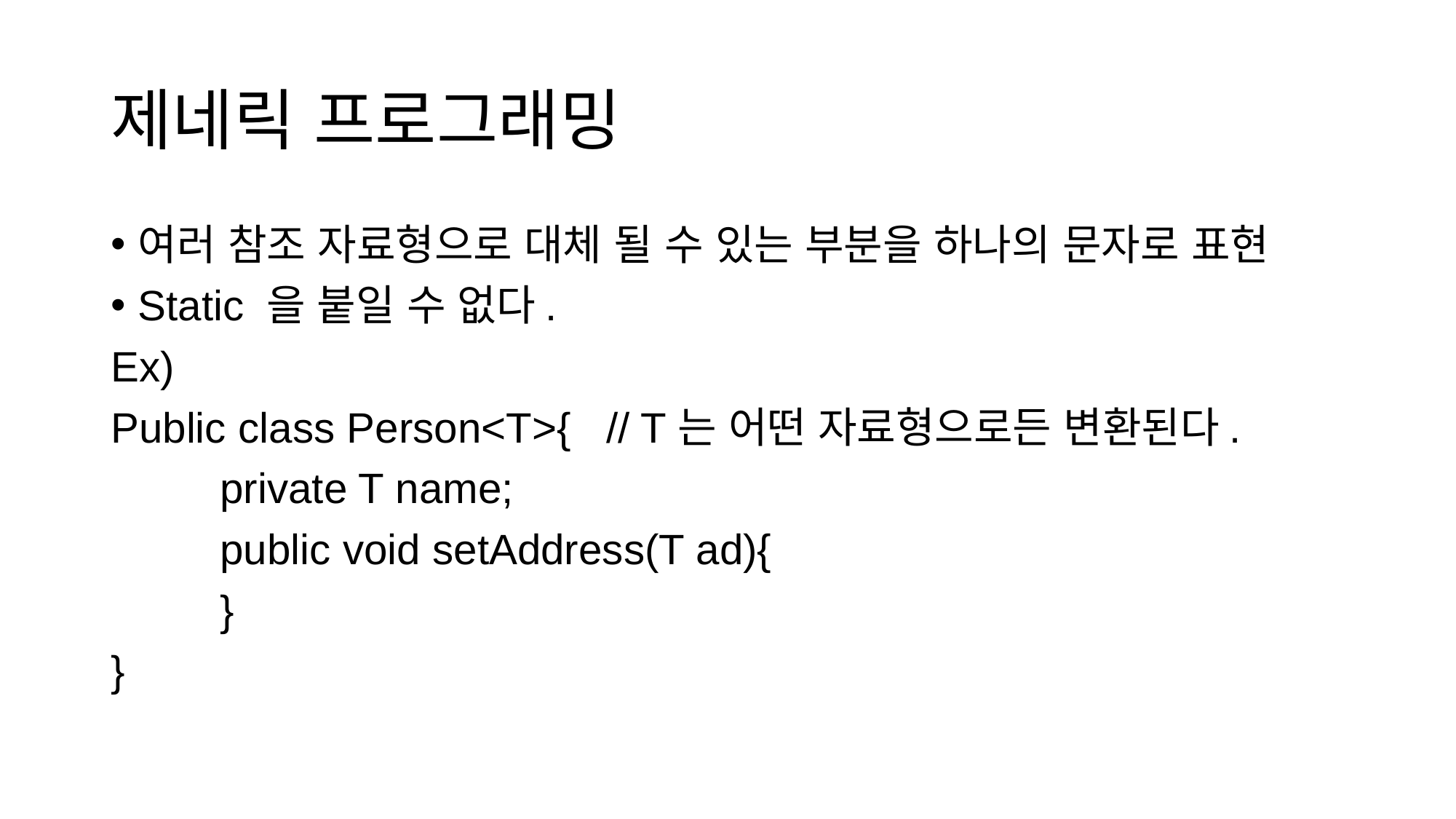

# 제네릭 프로그래밍
여러 참조 자료형으로 대체 될 수 있는 부분을 하나의 문자로 표현
Static 을 붙일 수 없다.
Ex)
Public class Person<T>{   // T는 어떤 자료형으로든 변환된다.
	private T name;
	public void setAddress(T ad){
	}
}